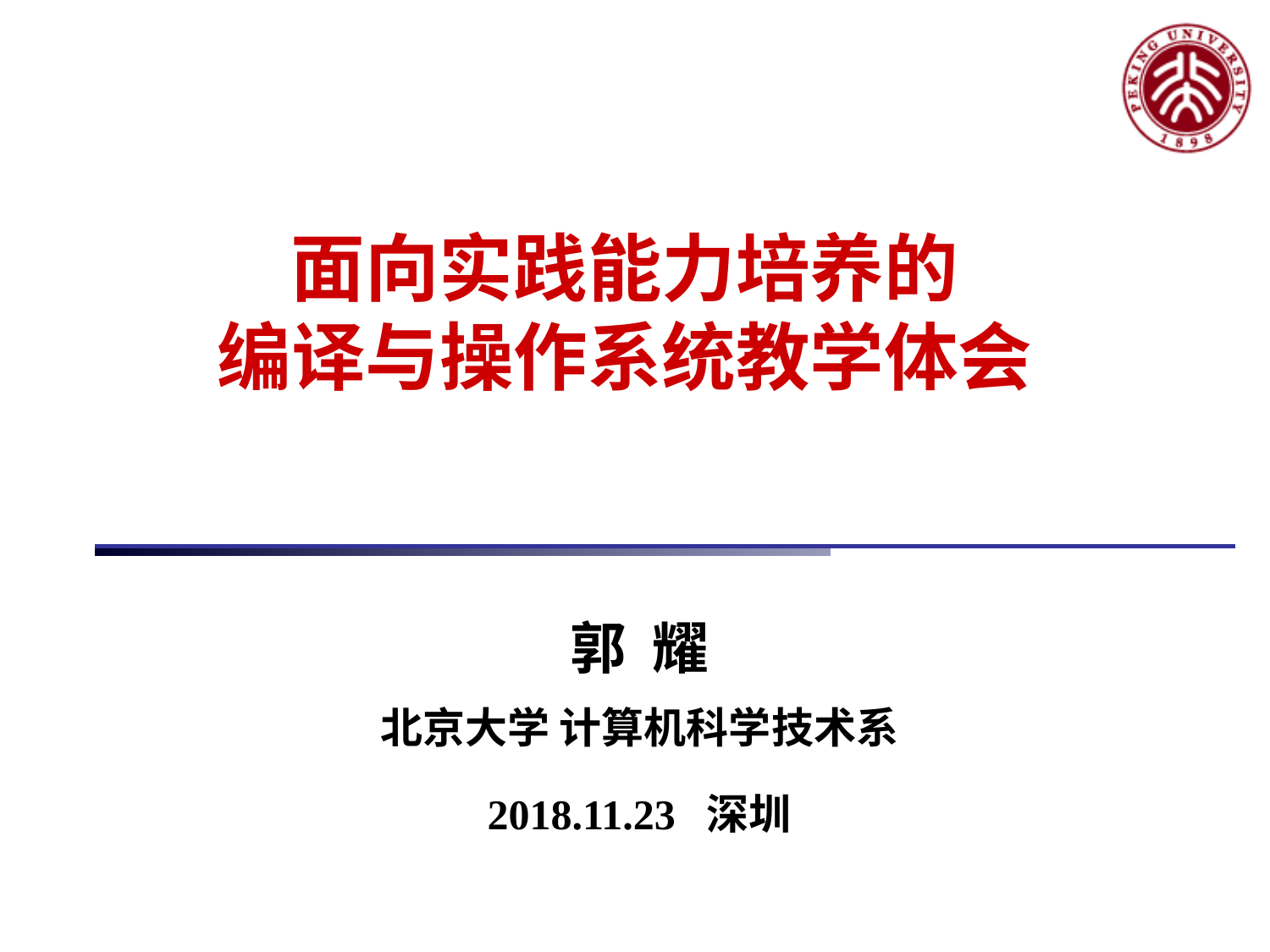

# 面向实践能力培养的 编译与操作系统教学体会
郭  耀

北京大学 计算机科学技术系

2018.11.23  深圳